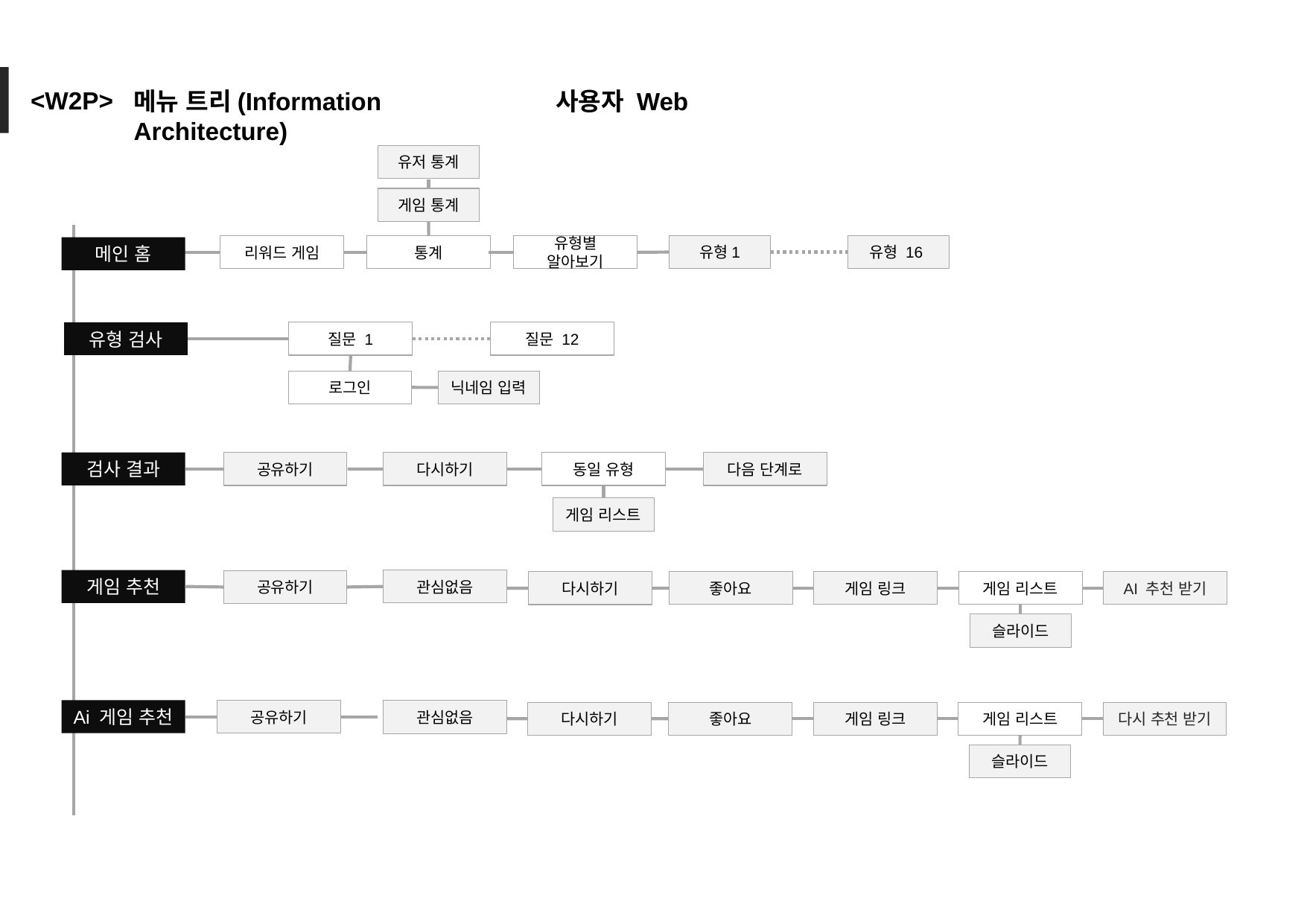

<W2P>
메뉴 트리(Information Architecture)
사용자 Web
유저 통계
게임 통계
유형1
유형 16
통계
유형별 알아보기
리워드 게임
메인 홈
유형 검사
질문 1
질문 12
로그인
닉네임 입력
검사 결과
다시하기
동일 유형
다음 단계로
공유하기
게임 리스트
게임 추천
관심없음
공유하기
AI 추천 받기
게임 리스트
좋아요
게임 링크
다시하기
슬라이드
공유하기
Ai 게임 추천
관심없음
다시 추천 받기
게임 리스트
좋아요
게임 링크
다시하기
슬라이드